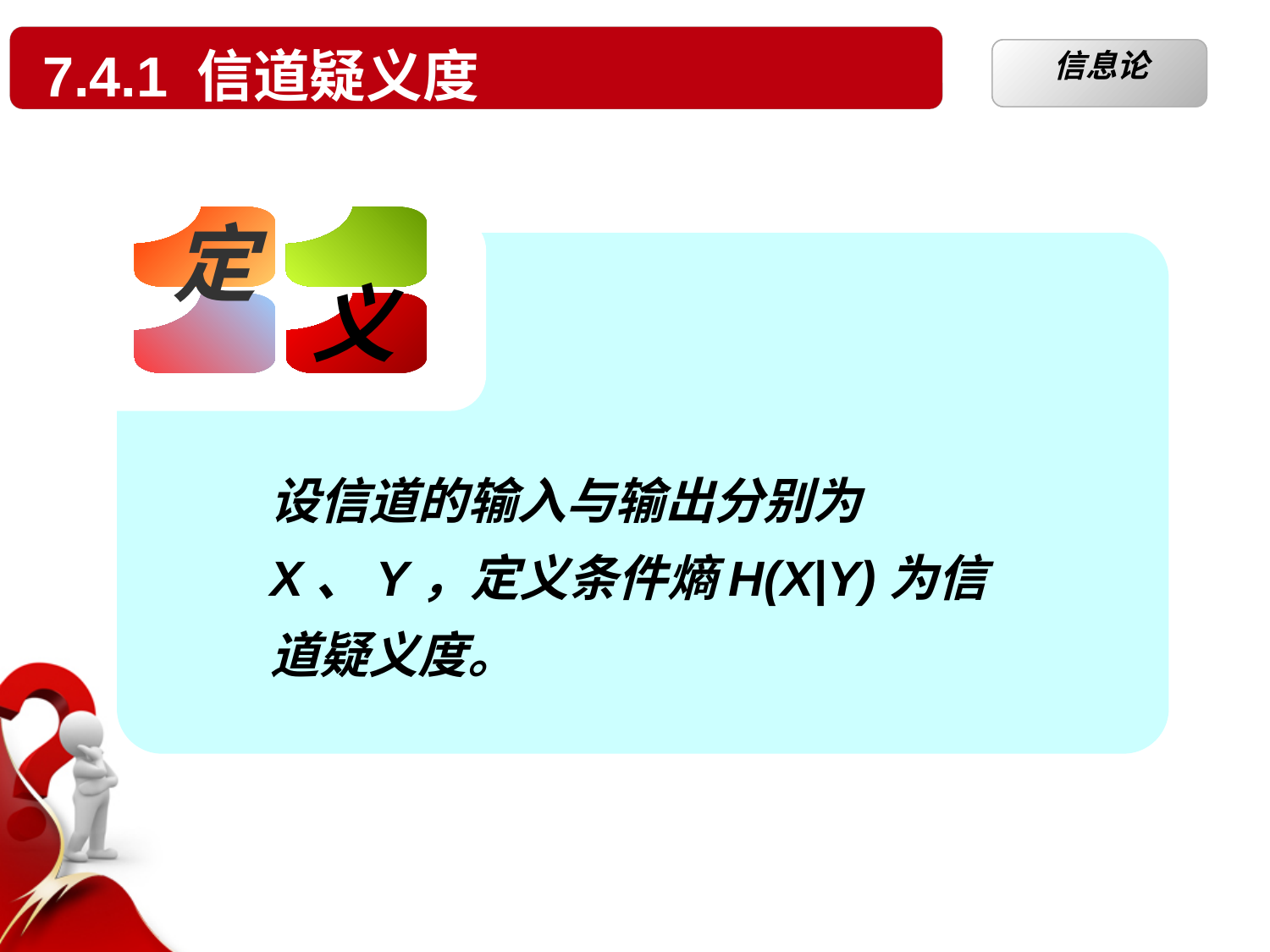

离散无记忆信源的N次扩展源
§2.1.1 条件自信息

# 7.4.1 信道疑义度

信息论基础

信息论

定
义

设信道的输入与输出分别为X、Y，定义条件熵H(X|Y)为信道疑义度。